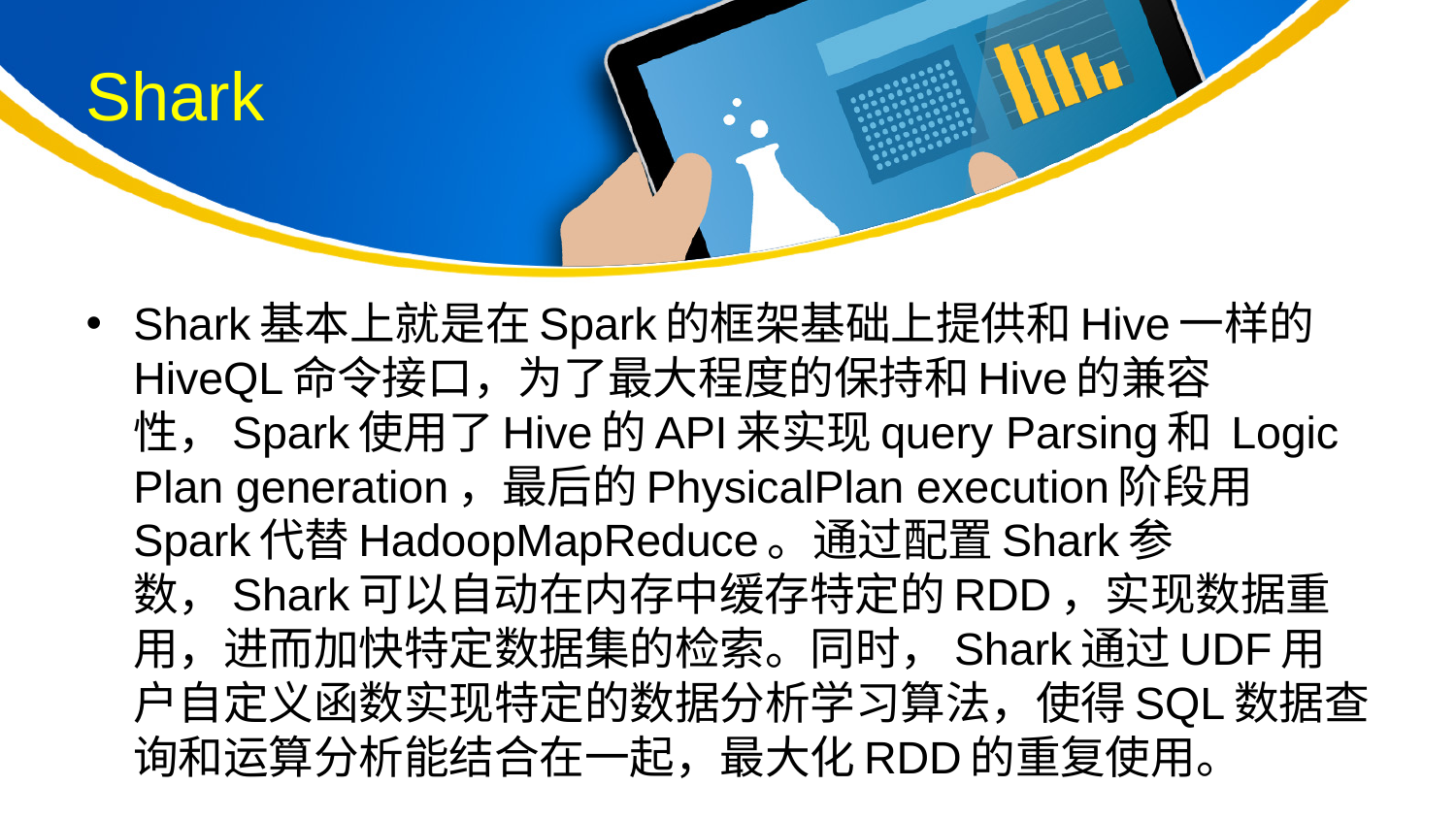

# Shark
Shark基本上就是在Spark的框架基础上提供和Hive一样的HiveQL命令接口，为了最大程度的保持和Hive的兼容性，Spark使用了Hive的API来实现query Parsing和 Logic Plan generation，最后的PhysicalPlan execution阶段用Spark代替HadoopMapReduce。通过配置Shark参数，Shark可以自动在内存中缓存特定的RDD，实现数据重用，进而加快特定数据集的检索。同时，Shark通过UDF用户自定义函数实现特定的数据分析学习算法，使得SQL数据查询和运算分析能结合在一起，最大化RDD的重复使用。